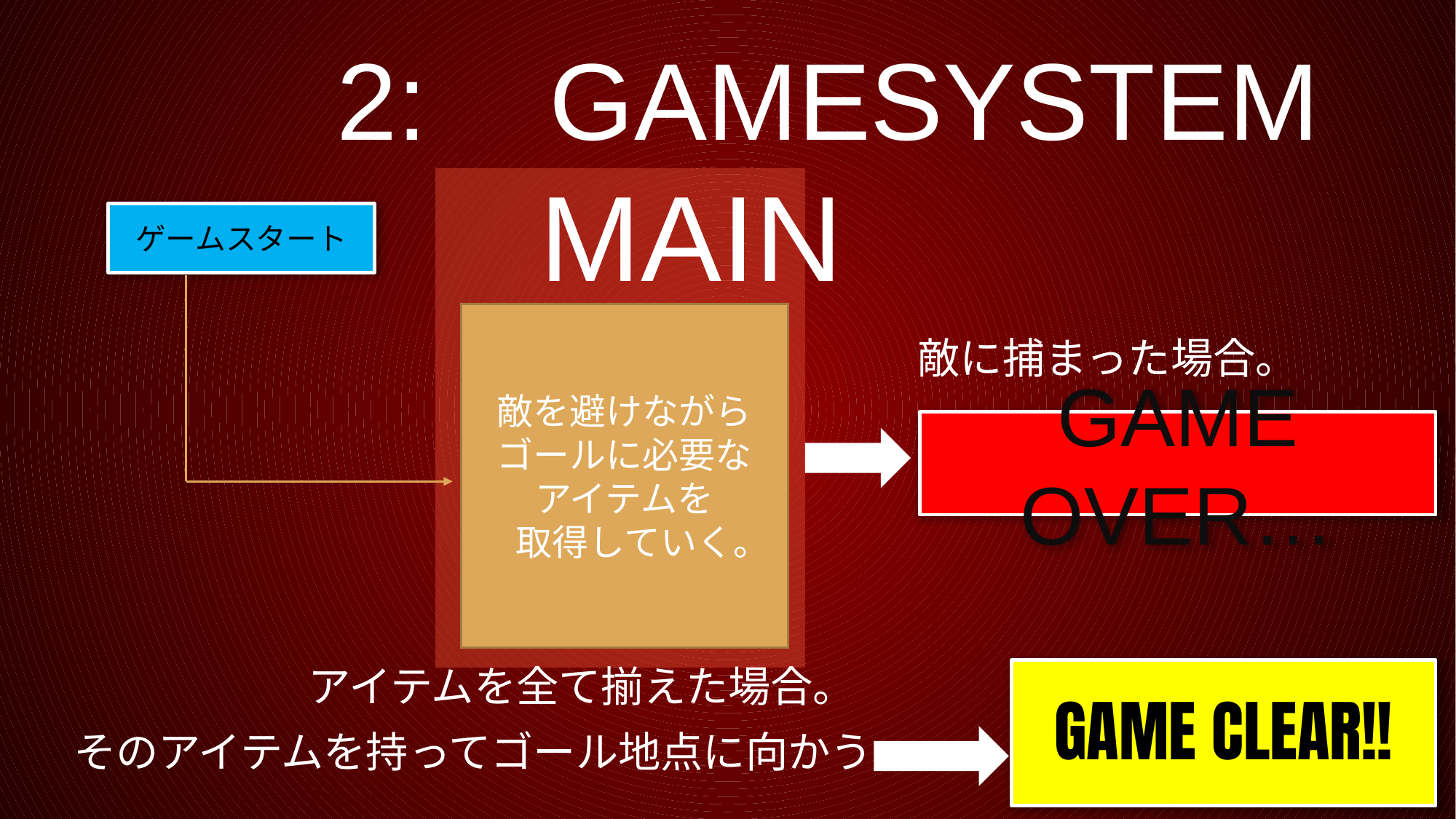

# 2:    GAMESYSTEM

MAIN
ゲームスタート
敵を避けながら
ゴールに必要な
アイテムを
　取得していく。
敵に捕まった場合。
GAME OVER…

アイテムを全て揃えた場合。
GAME CLEAR!!
そのアイテムを持ってゴール地点に向かう